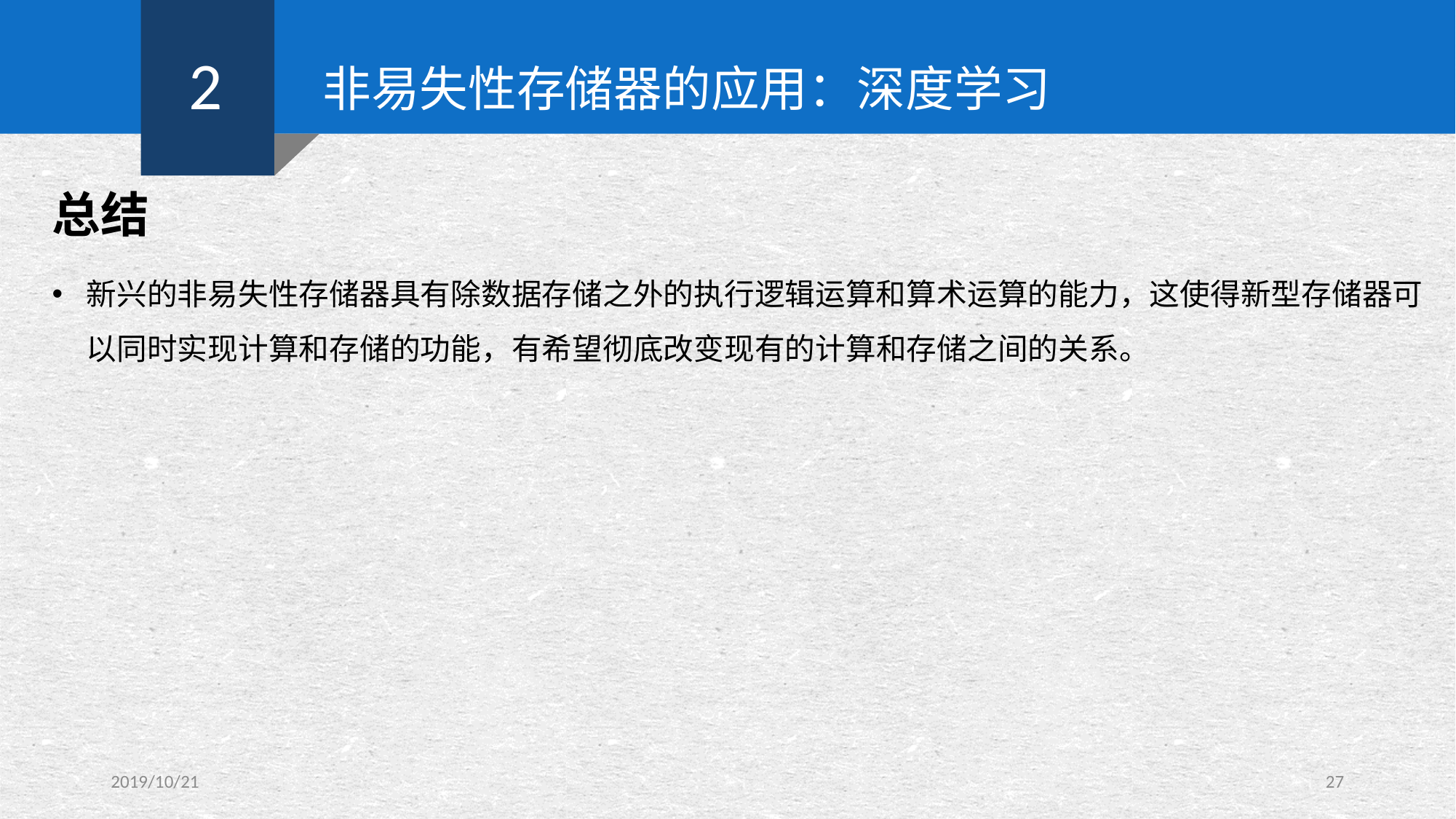

2
非易失性存储器的应用：深度学习

总结
新兴的非易失性存储器具有除数据存储之外的执行逻辑运算和算术运算的能力，这使得新型存储器可以同时实现计算和存储的功能，有希望彻底改变现有的计算和存储之间的关系。
2019/10/21
27